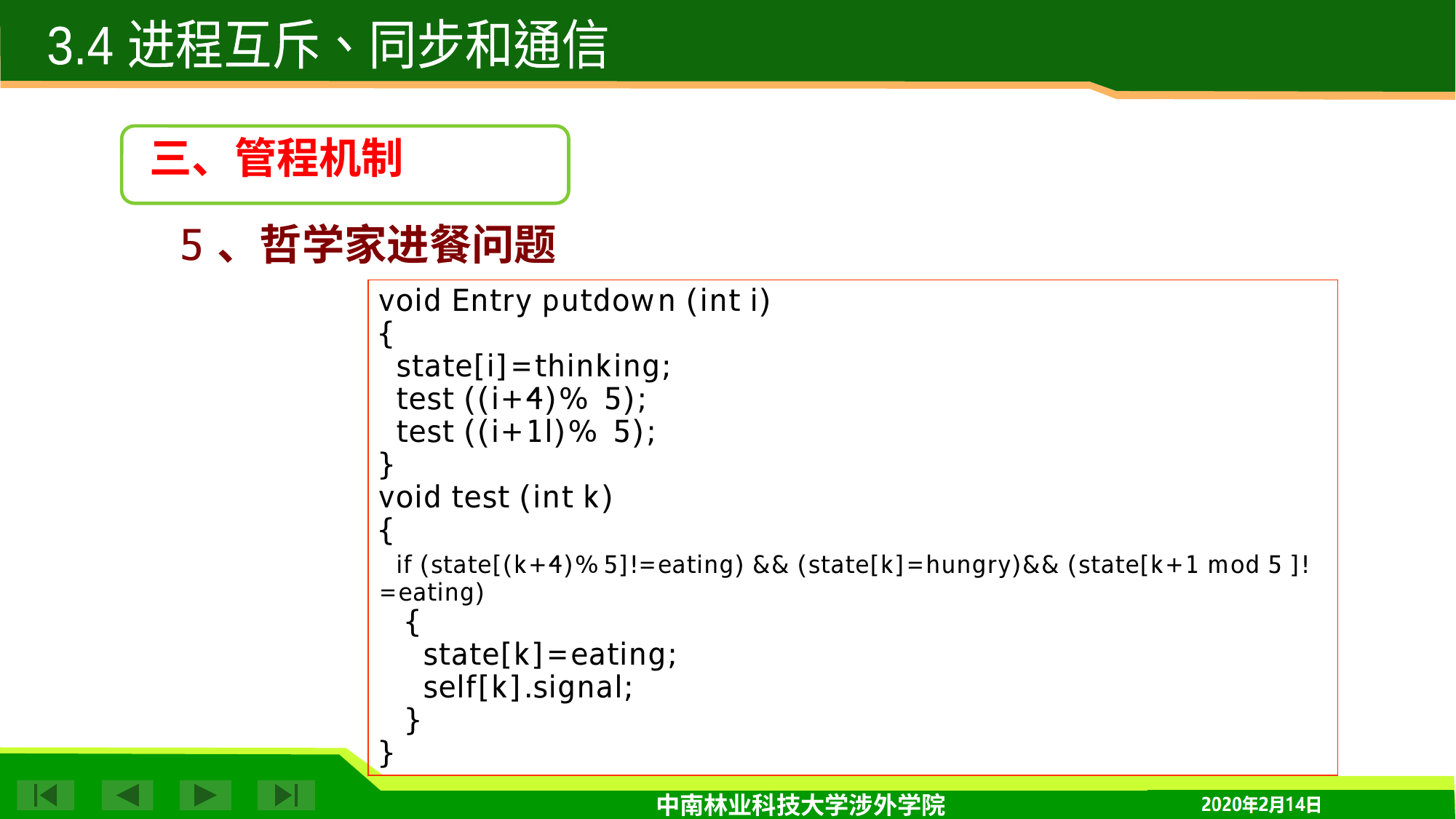

3.4 进程互斥、同步和通信
三、管程机制

5、哲学家进餐问题
void Entry putdown (int i)
{
  state[i]=thinking;
  test ((i+4)% 5);
  test ((i+1l)% 5);
}
void test (int k)
{
  if (state[(k+4)%5]!=eating) && (state[k]=hungry)&& (state[k+1 mod 5 ]!=eating)
   {
     state[k]=eating;
     self[k].signal;
   }
}